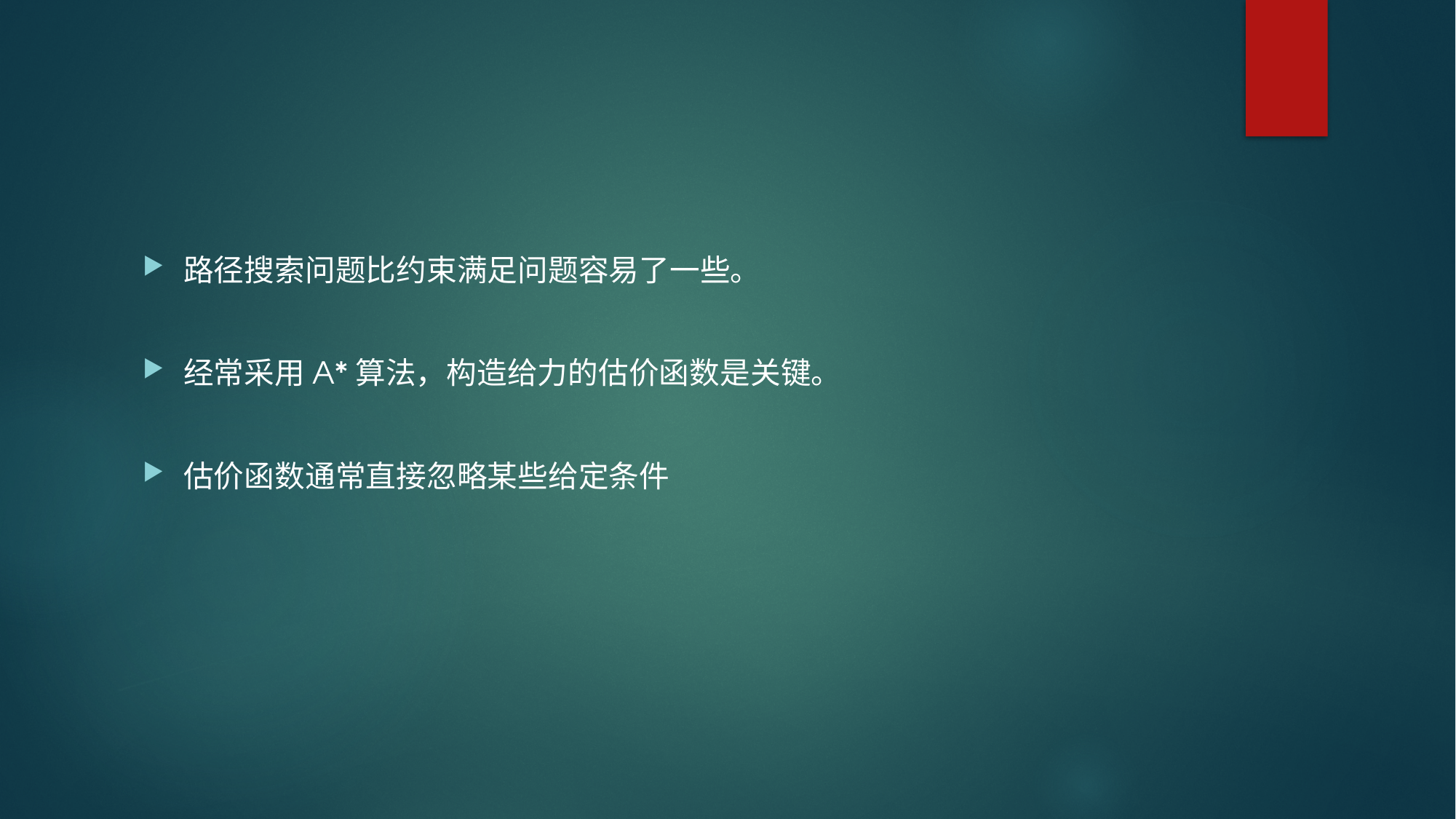

#
路径搜索问题比约束满足问题容易了一些。

经常采用A*算法，构造给力的估价函数是关键。

估价函数通常直接忽略某些给定条件